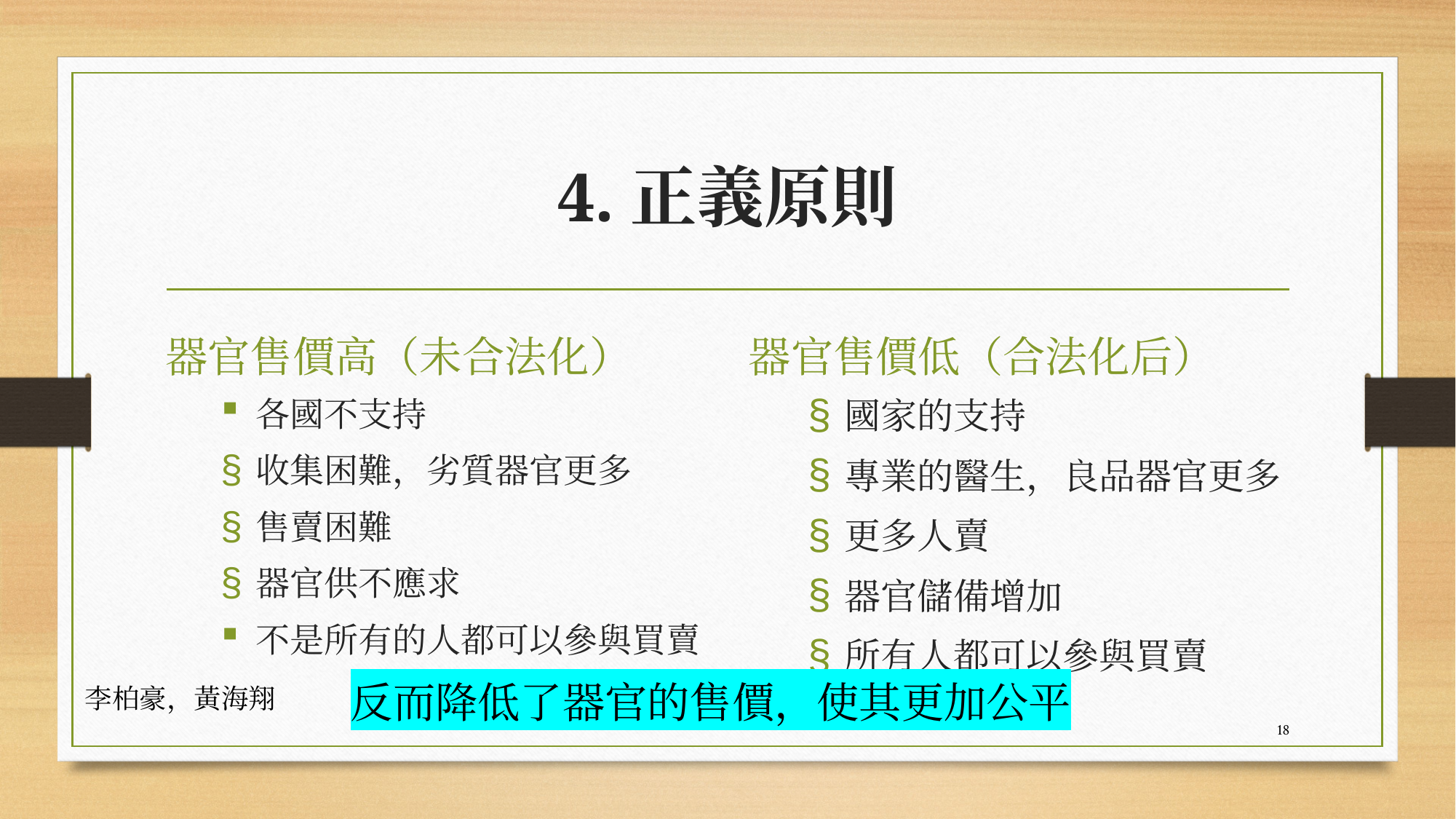

# 4.正義原則
器官售價高（未合法化）
器官售價低（合法化后）
各國不支持
收集困難，劣質器官更多
售賣困難
器官供不應求
不是所有的人都可以參與買賣
國家的支持
專業的醫生，良品器官更多
更多人賣
器官儲備增加
所有人都可以參與買賣
反而降低了器官的售價，使其更加公平
李柏豪，黃海翔
18